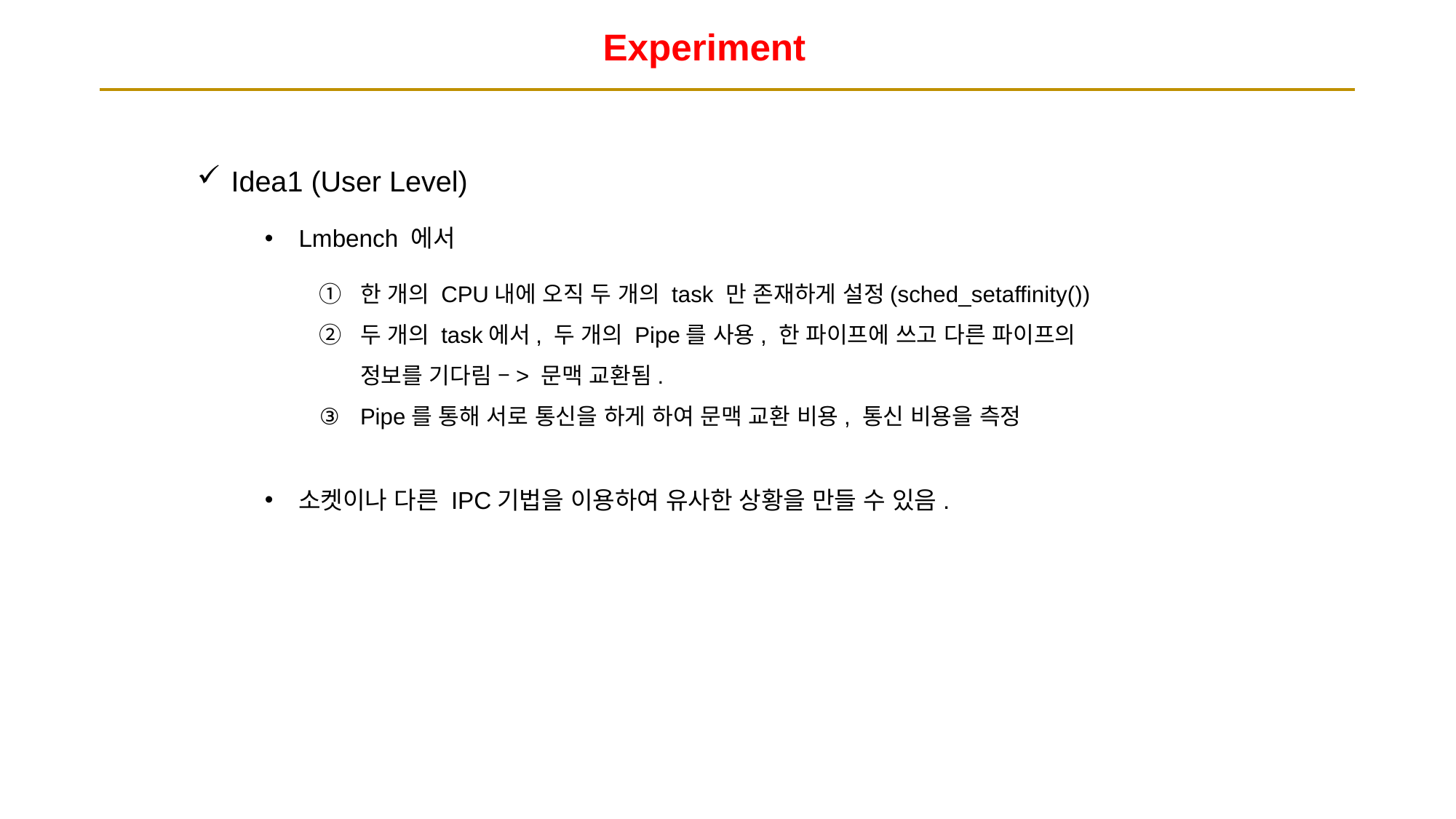

Experiment
Idea1 (User Level)
Lmbench 에서

한 개의 CPU내에 오직 두 개의 task 만 존재하게 설정(sched_setaffinity())
두 개의 task에서, 두 개의 Pipe를 사용, 한 파이프에 쓰고 다른 파이프의 정보를 기다림 –> 문맥 교환됨.
Pipe를 통해 서로 통신을 하게 하여 문맥 교환 비용, 통신 비용을 측정

소켓이나 다른 IPC기법을 이용하여 유사한 상황을 만들 수 있음.